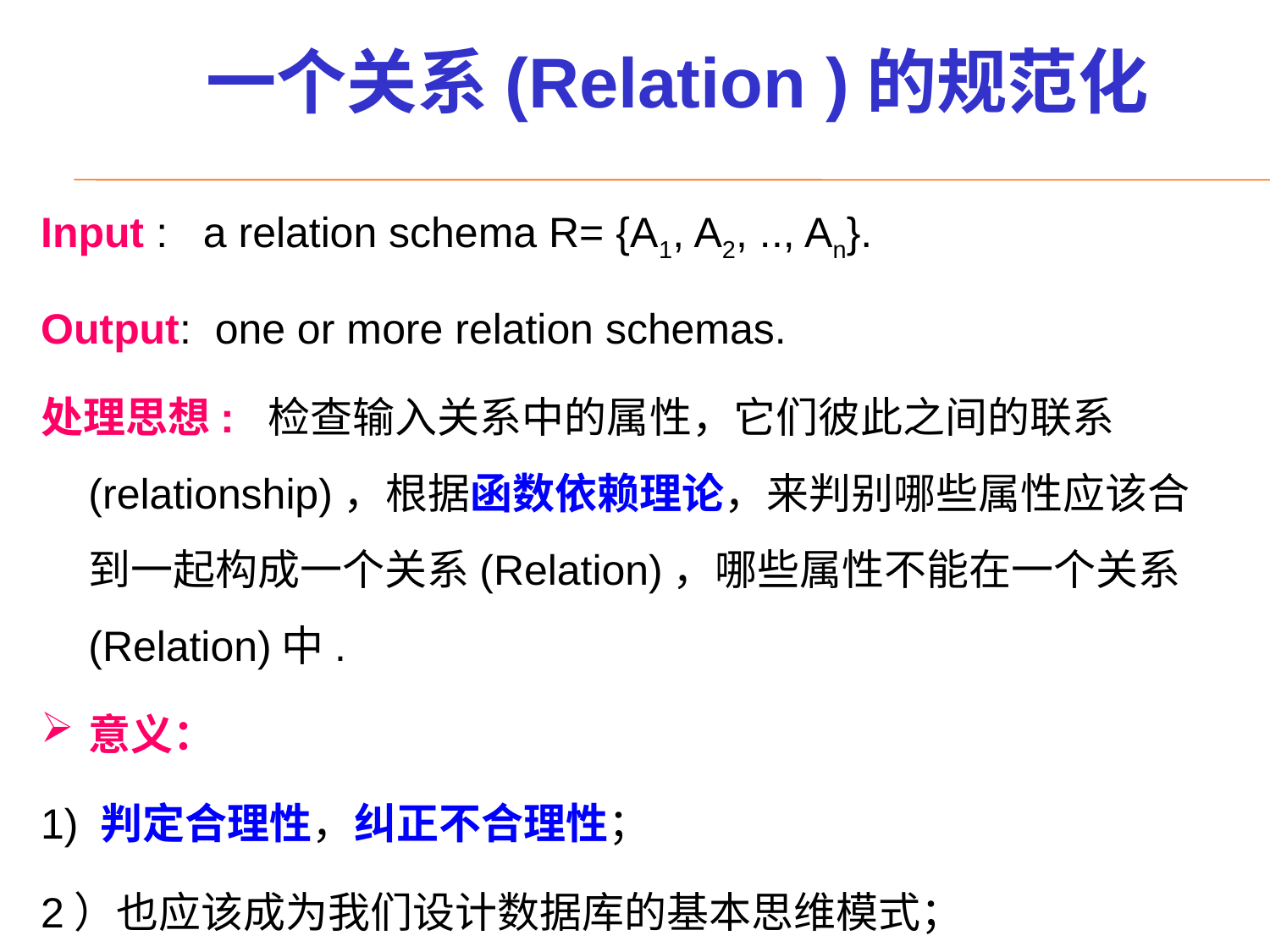

# 一个关系(Relation )的规范化
Input :   a relation schema R= {A1, A2, .., An}.
Output:  one or more relation schemas.
处理思想:  检查输入关系中的属性，它们彼此之间的联系(relationship)，根据函数依赖理论，来判别哪些属性应该合到一起构成一个关系(Relation)，哪些属性不能在一个关系(Relation)中.
意义：
1) 判定合理性，纠正不合理性；
2）也应该成为我们设计数据库的基本思维模式；